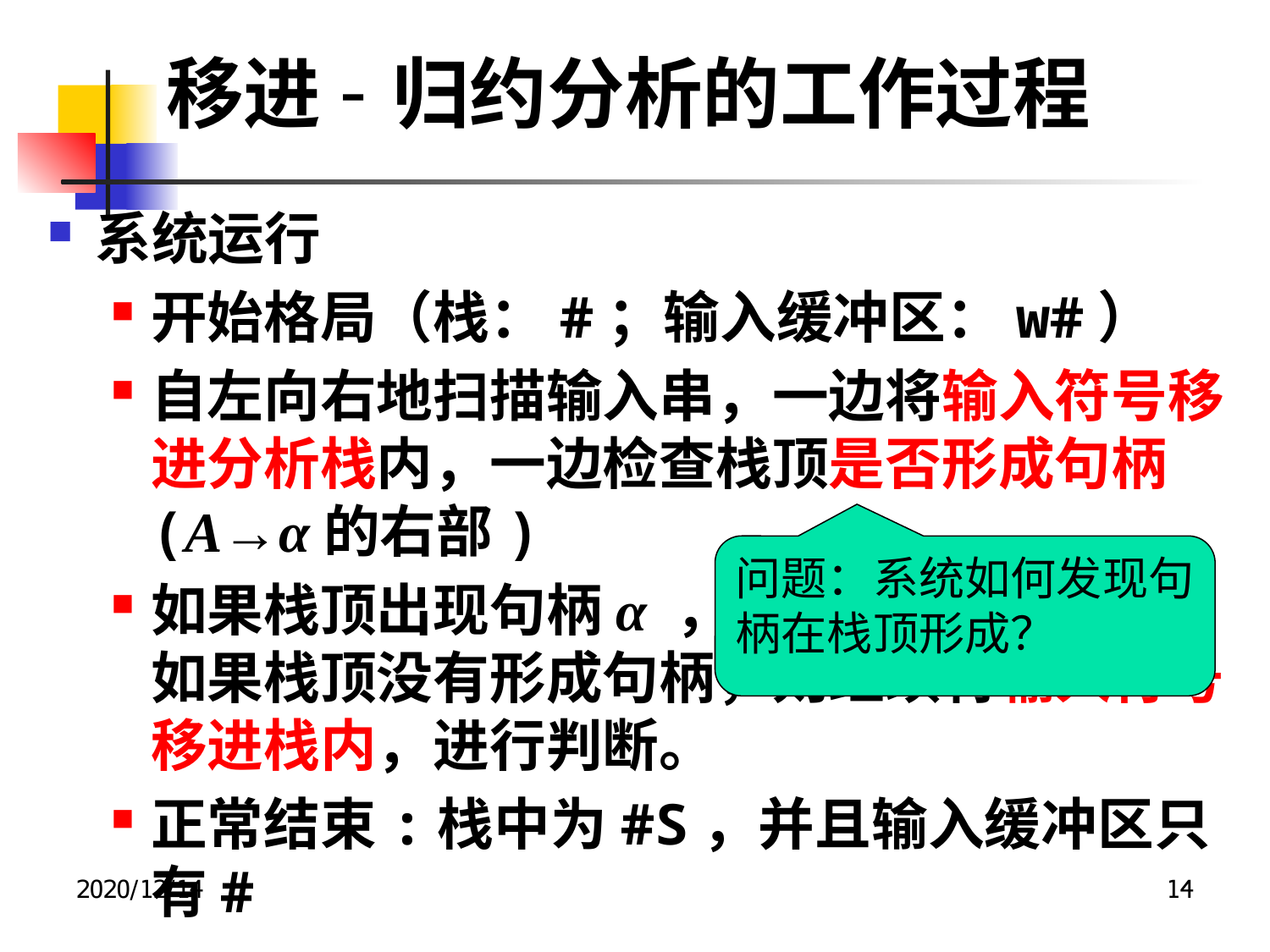

移进-归约分析的工作过程
系统运行
开始格局（栈：#；输入缓冲区：w#）
自左向右地扫描输入串，一边将输入符号移进分析栈内，一边检查栈顶是否形成句柄(A→α的右部)
如果栈顶出现句柄α ，则将α替换为A。如果栈顶没有形成句柄，则继续将输入符号移进栈内，进行判断。
正常结束:栈中为#S，并且输入缓冲区只有#
问题：系统如何发现句柄在栈顶形成？
2020/12/14
14